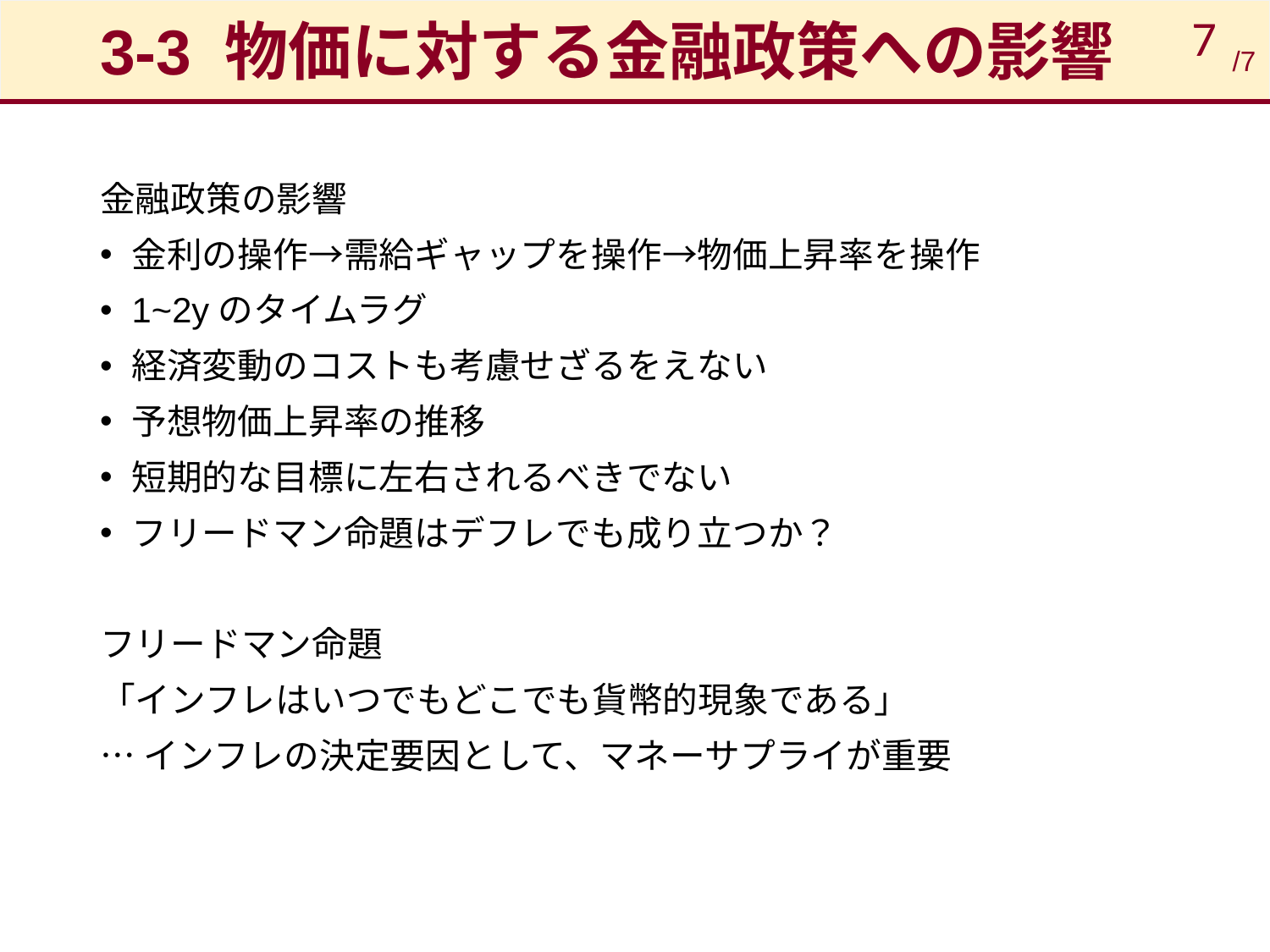

# 3-3 物価に対する金融政策への影響
7
/7

金融政策の影響
金利の操作→需給ギャップを操作→物価上昇率を操作
1~2yのタイムラグ
経済変動のコストも考慮せざるをえない
予想物価上昇率の推移
短期的な目標に左右されるべきでない
フリードマン命題はデフレでも成り立つか？

フリードマン命題
「インフレはいつでもどこでも貨幣的現象である」
…インフレの決定要因として、マネーサプライが重要